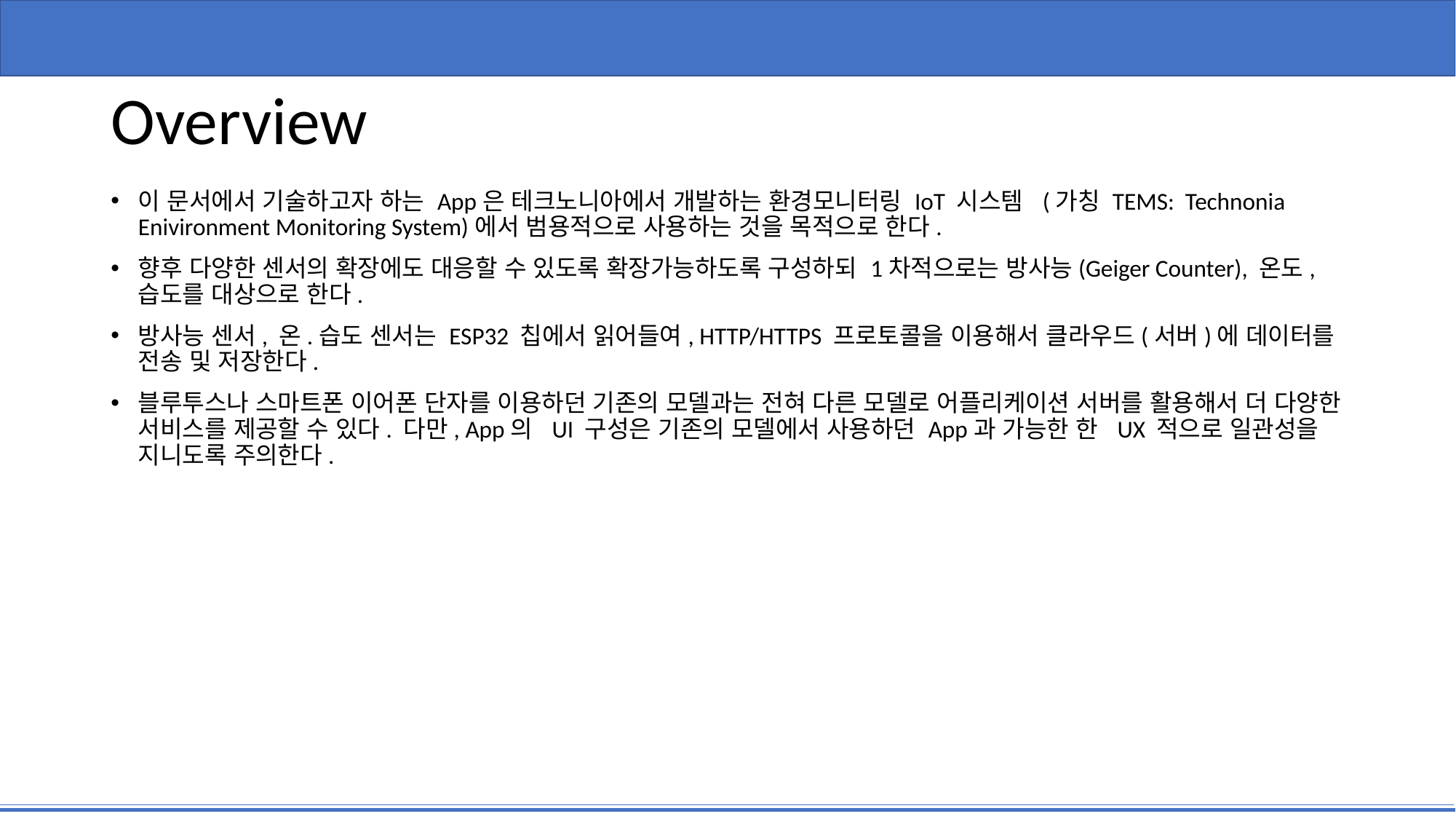

# Overview
이 문서에서 기술하고자 하는 App은 테크노니아에서 개발하는 환경모니터링 IoT 시스템  (가칭 TEMS:  Technonia Enivironment Monitoring System)에서 범용적으로 사용하는 것을 목적으로 한다.
향후 다양한 센서의 확장에도 대응할 수 있도록 확장가능하도록 구성하되 1차적으로는 방사능(Geiger Counter), 온도, 습도를 대상으로 한다.
방사능 센서, 온.습도 센서는 ESP32 칩에서 읽어들여, HTTP/HTTPS 프로토콜을 이용해서 클라우드(서버)에 데이터를 전송 및 저장한다.
블루투스나 스마트폰 이어폰 단자를 이용하던 기존의 모델과는 전혀 다른 모델로 어플리케이션 서버를 활용해서 더 다양한 서비스를 제공할 수 있다. 다만, App의  UI 구성은 기존의 모델에서 사용하던 App과 가능한 한  UX 적으로 일관성을 지니도록 주의한다.